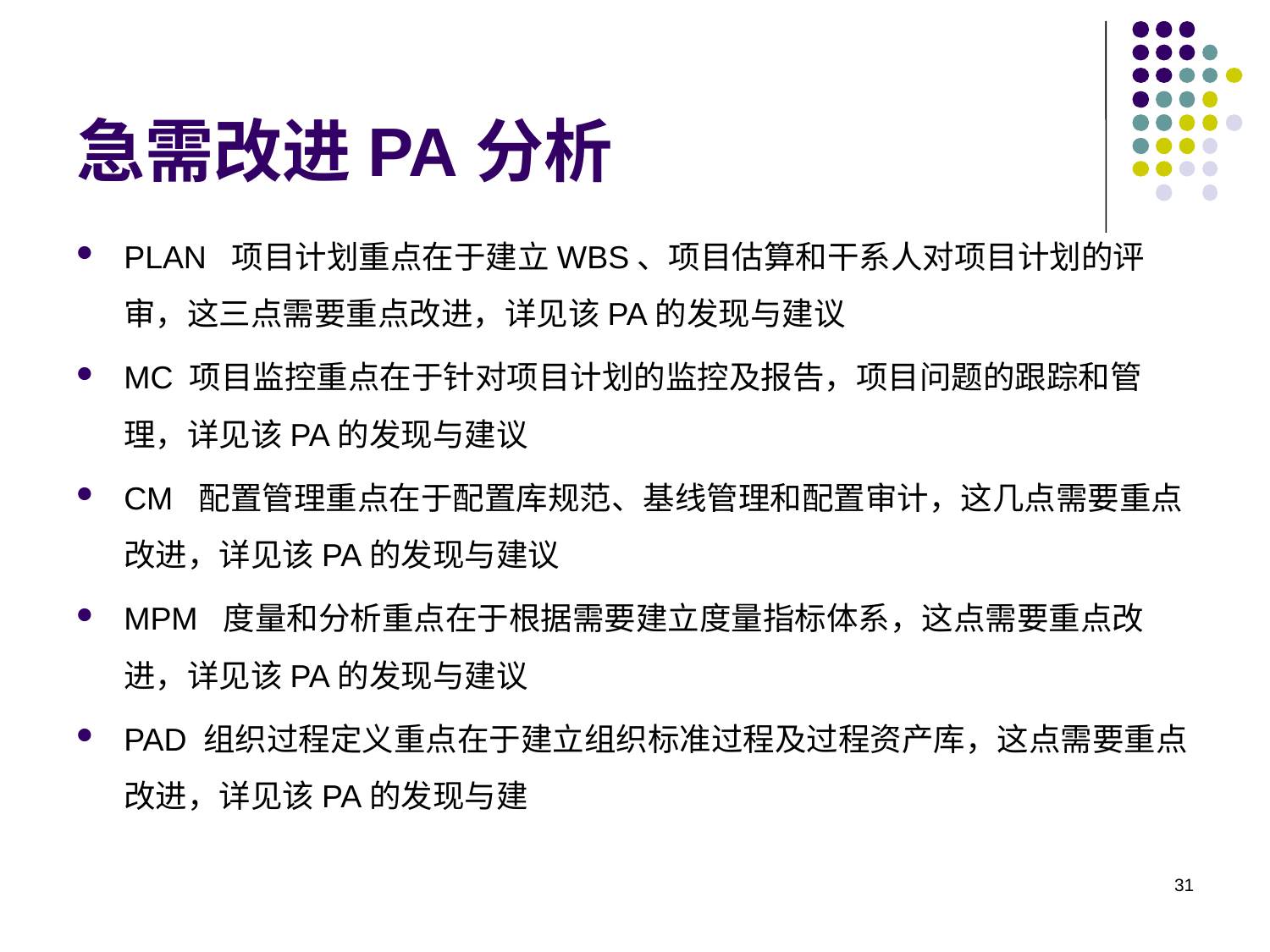

# 急需改进PA分析
PLAN  项目计划重点在于建立WBS、项目估算和干系人对项目计划的评审，这三点需要重点改进，详见该PA的发现与建议
MC 项目监控重点在于针对项目计划的监控及报告，项目问题的跟踪和管理，详见该PA的发现与建议
CM  配置管理重点在于配置库规范、基线管理和配置审计，这几点需要重点改进，详见该PA的发现与建议
MPM  度量和分析重点在于根据需要建立度量指标体系，这点需要重点改进，详见该PA的发现与建议
PAD 组织过程定义重点在于建立组织标准过程及过程资产库，这点需要重点改进，详见该PA的发现与建
31